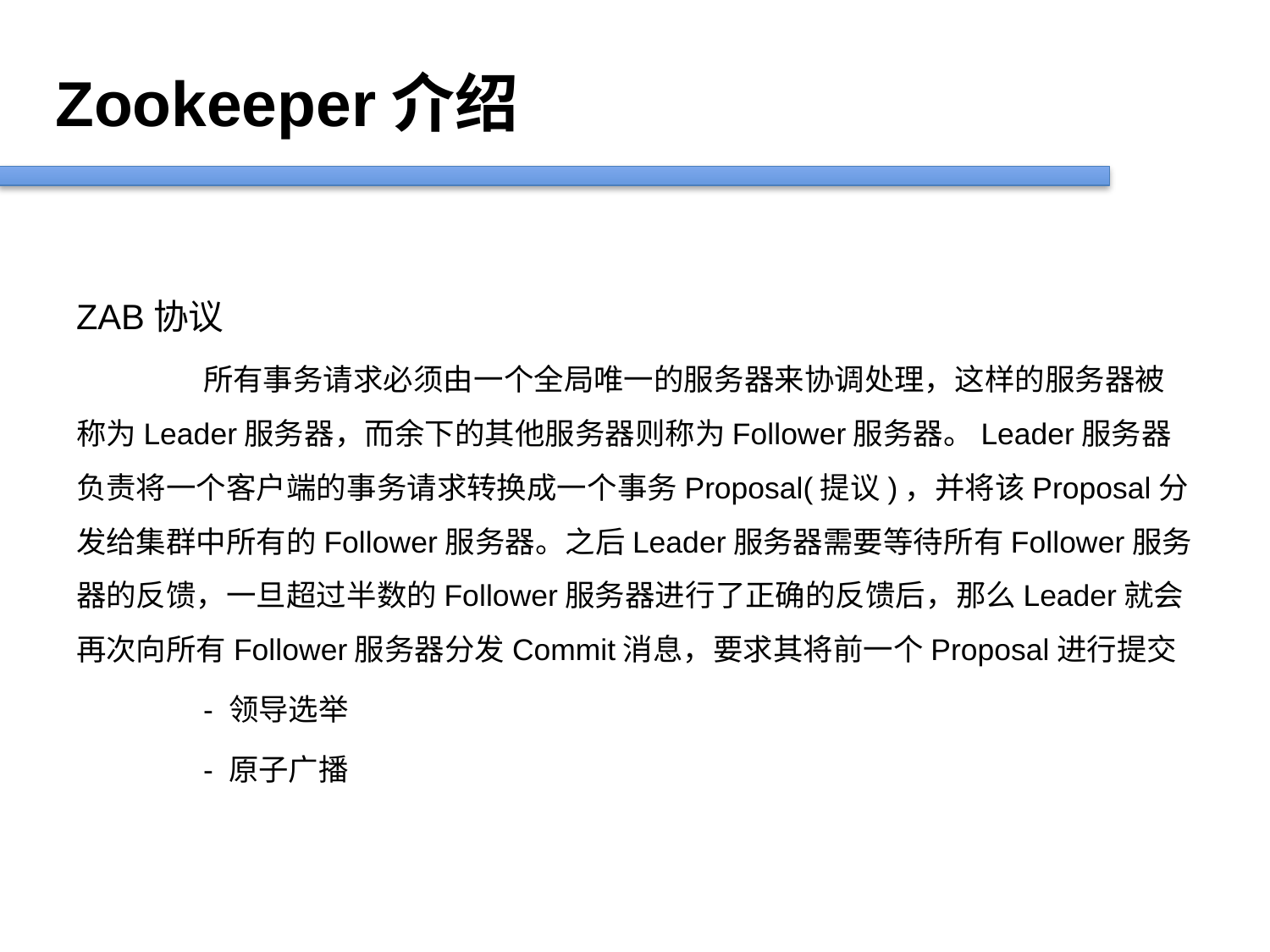

Zookeeper介绍
ZAB协议
	所有事务请求必须由一个全局唯一的服务器来协调处理，这样的服务器被称为Leader服务器，而余下的其他服务器则称为Follower服务器。Leader服务器负责将一个客户端的事务请求转换成一个事务Proposal(提议)，并将该Proposal分发给集群中所有的Follower服务器。之后Leader服务器需要等待所有Follower服务器的反馈，一旦超过半数的Follower服务器进行了正确的反馈后，那么Leader就会再次向所有Follower服务器分发Commit消息，要求其将前一个Proposal进行提交
	- 领导选举
	- 原子广播